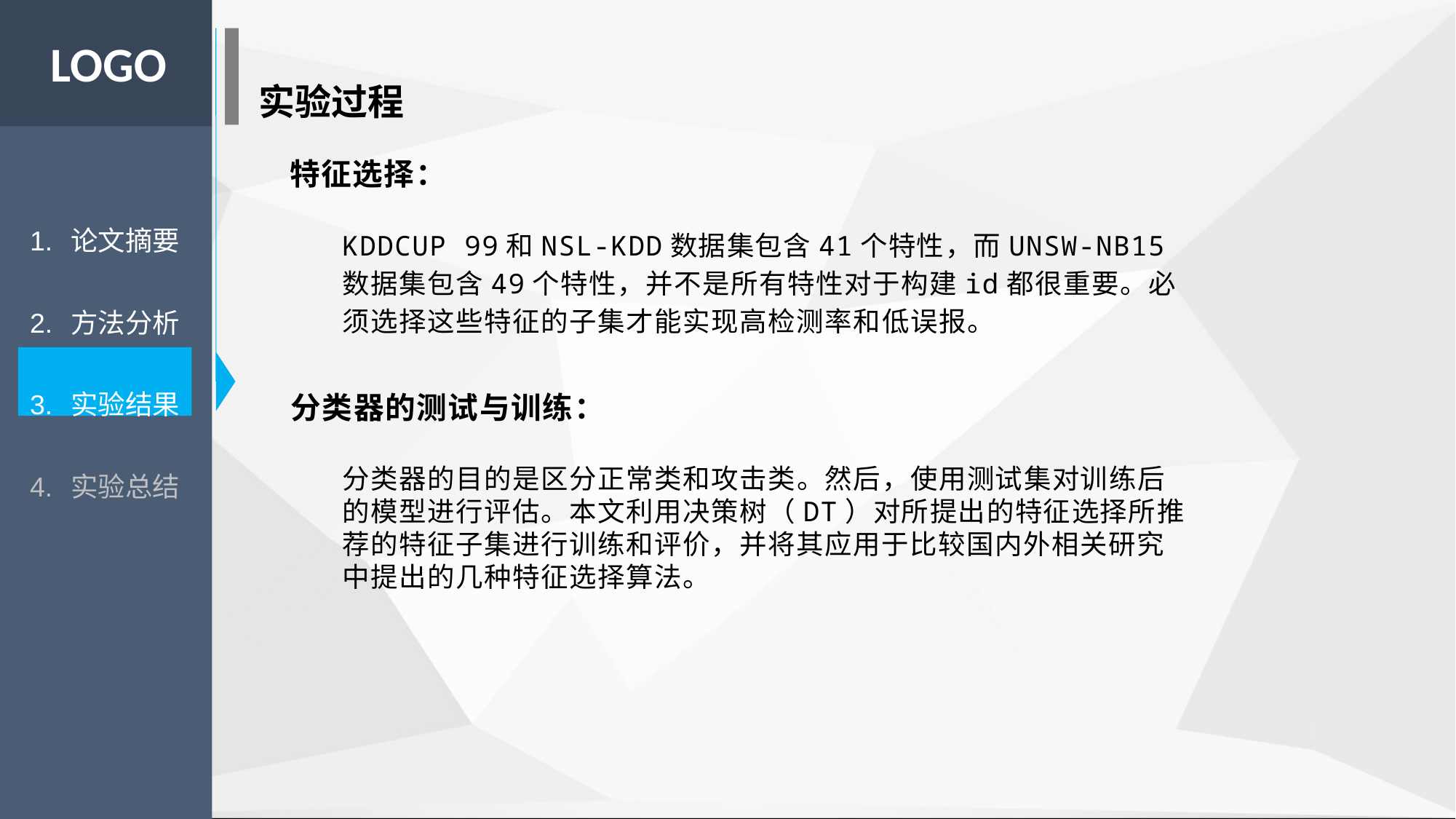

LOGO

实验过程
特征选择：
论文摘要
方法分析
实验结果
实验总结
KDDCUP 99和NSL-KDD数据集包含41个特性，而UNSW-NB15数据集包含49个特性，并不是所有特性对于构建id都很重要。必须选择这些特征的子集才能实现高检测率和低误报。

分类器的测试与训练：
分类器的目的是区分正常类和攻击类。然后，使用测试集对训练后的模型进行评估。本文利用决策树（DT）对所提出的特征选择所推荐的特征子集进行训练和评价，并将其应用于比较国内外相关研究中提出的几种特征选择算法。